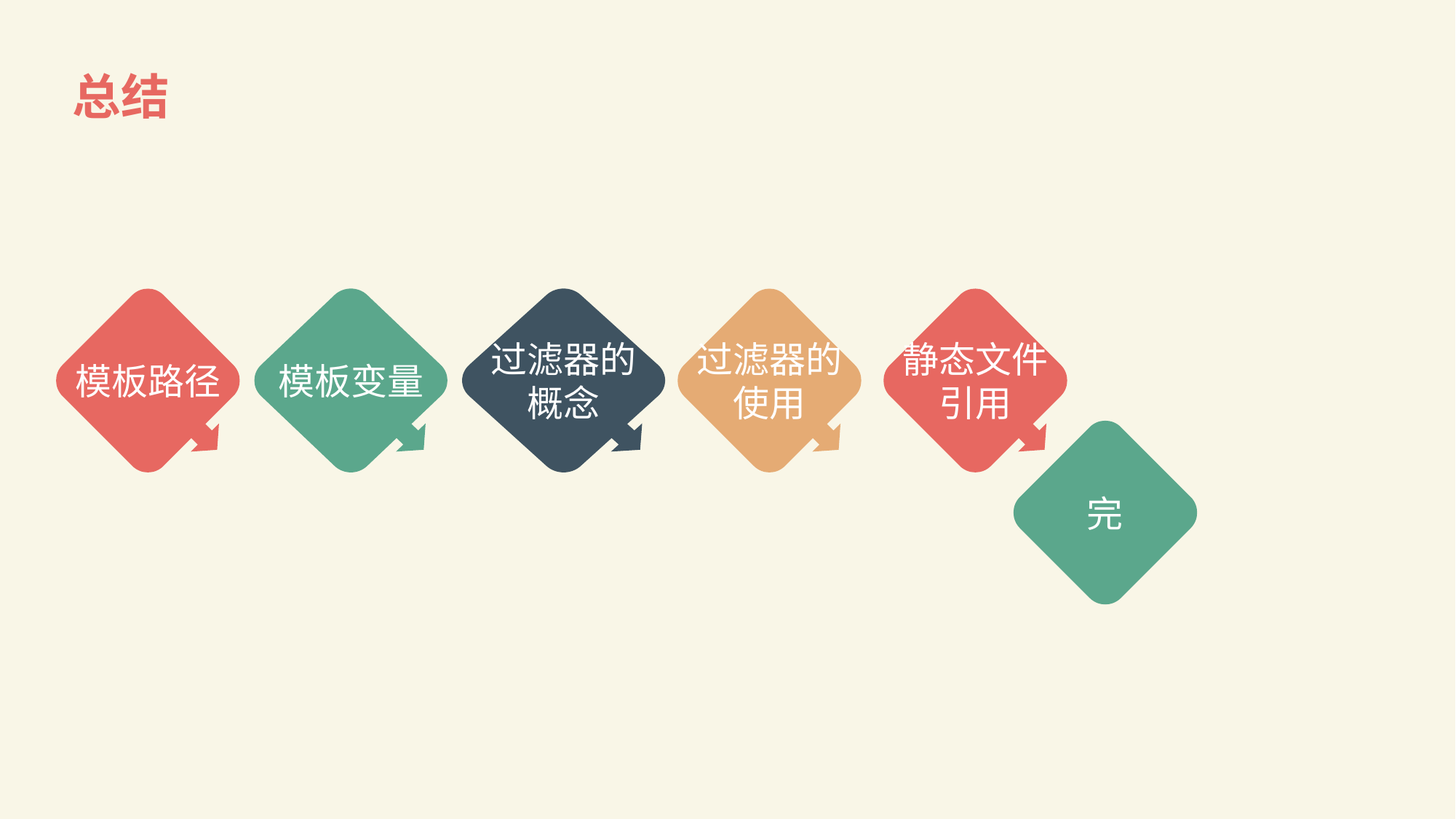

# 总结
模板变量
过滤器的概念
静态文件引用
模板路径
过滤器的使用
完